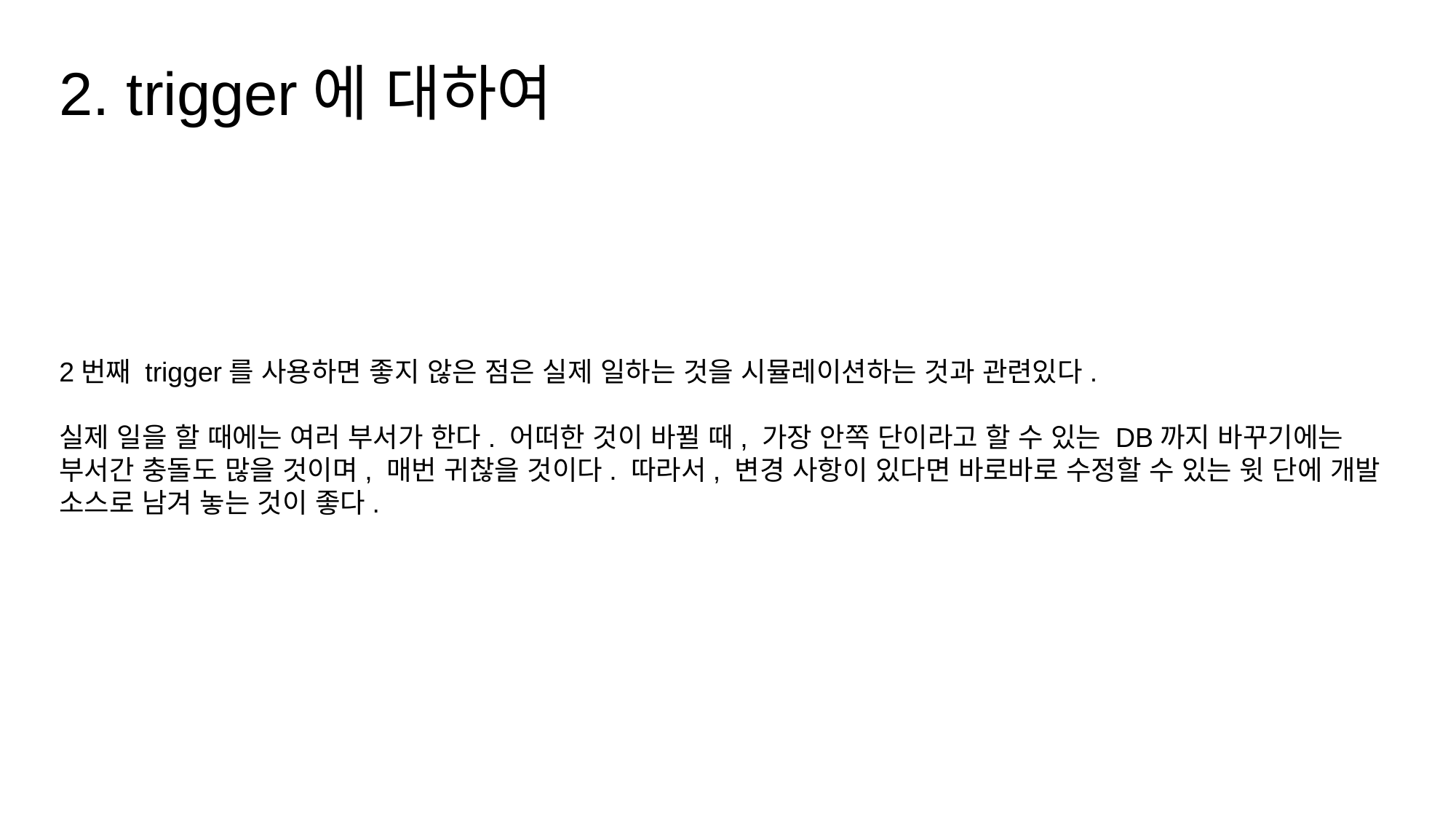

2. trigger에 대하여
2번째 trigger를 사용하면 좋지 않은 점은 실제 일하는 것을 시뮬레이션하는 것과 관련있다.

실제 일을 할 때에는 여러 부서가 한다. 어떠한 것이 바뀔 때, 가장 안쪽 단이라고 할 수 있는 DB까지 바꾸기에는 부서간 충돌도 많을 것이며, 매번 귀찮을 것이다. 따라서, 변경 사항이 있다면 바로바로 수정할 수 있는 윗 단에 개발 소스로 남겨 놓는 것이 좋다.